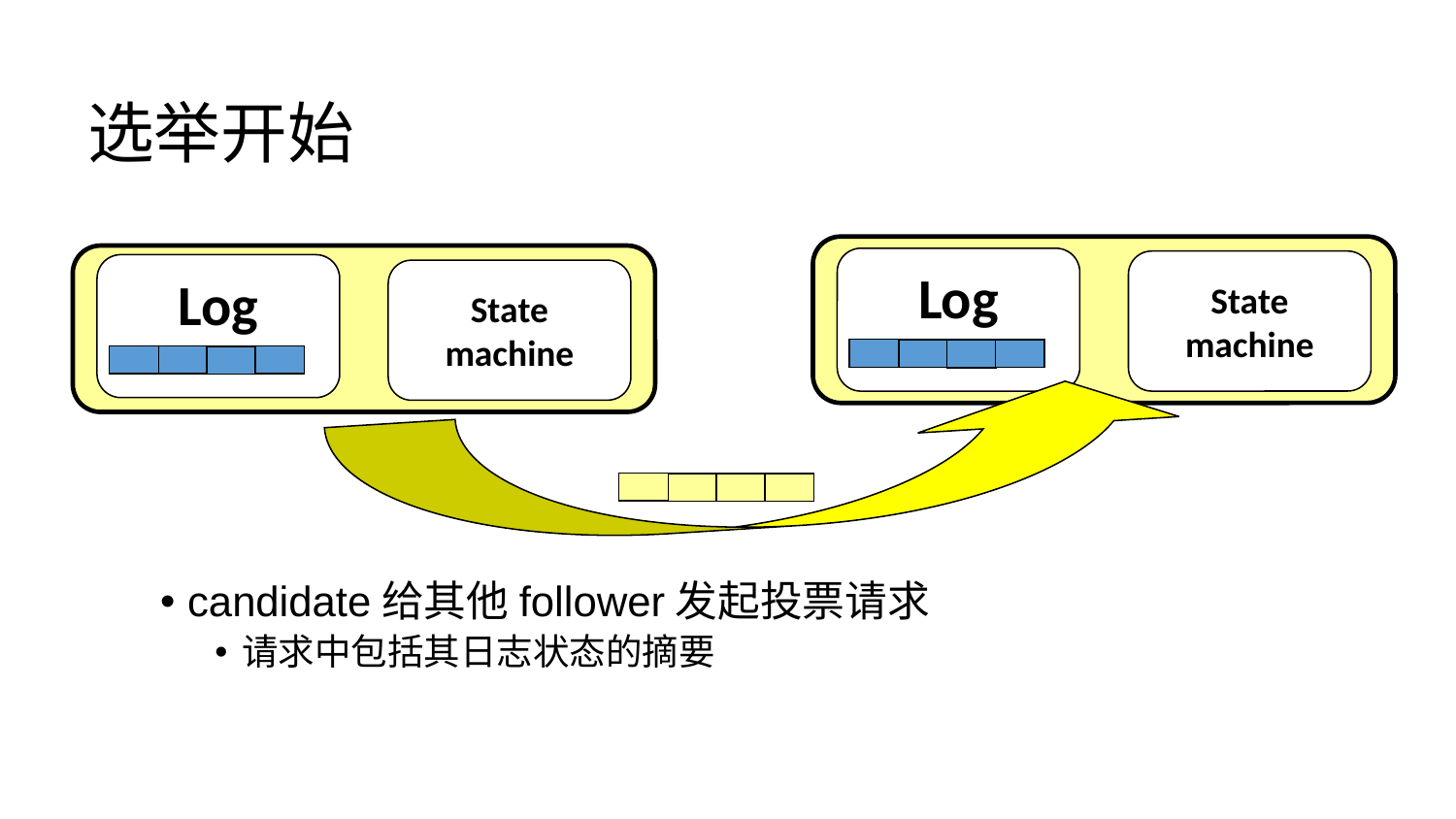

选举开始

Log

State
machine

Log
State
machine

candidate给其他follower发起投票请求
请求中包括其日志状态的摘要